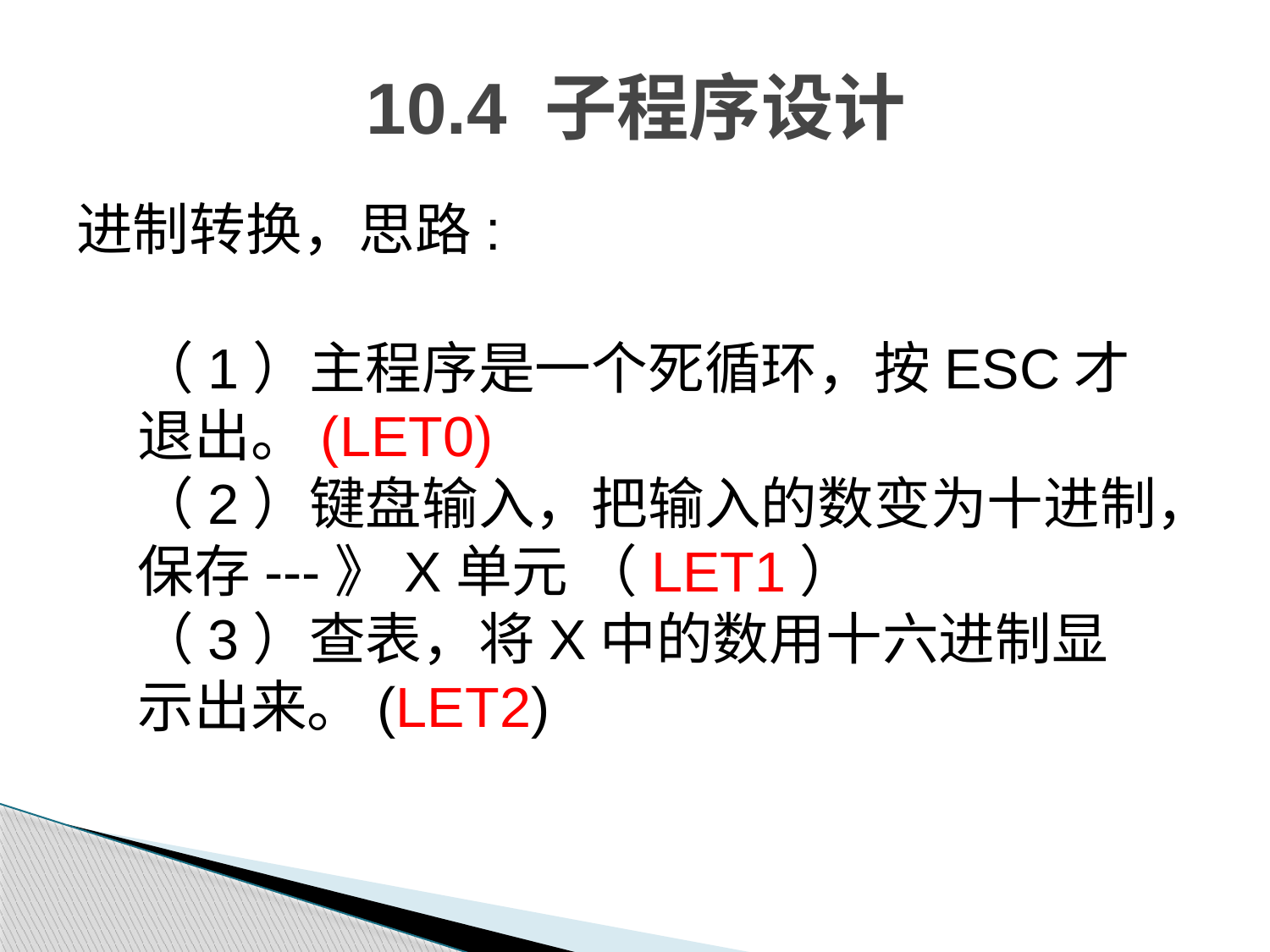

10.4 子程序设计
进制转换，思路:
（1）主程序是一个死循环，按ESC才退出。(LET0)
（2）键盘输入，把输入的数变为十进制，保存---》X单元 （LET1）
（3）查表，将X中的数用十六进制显示出来。(LET2)